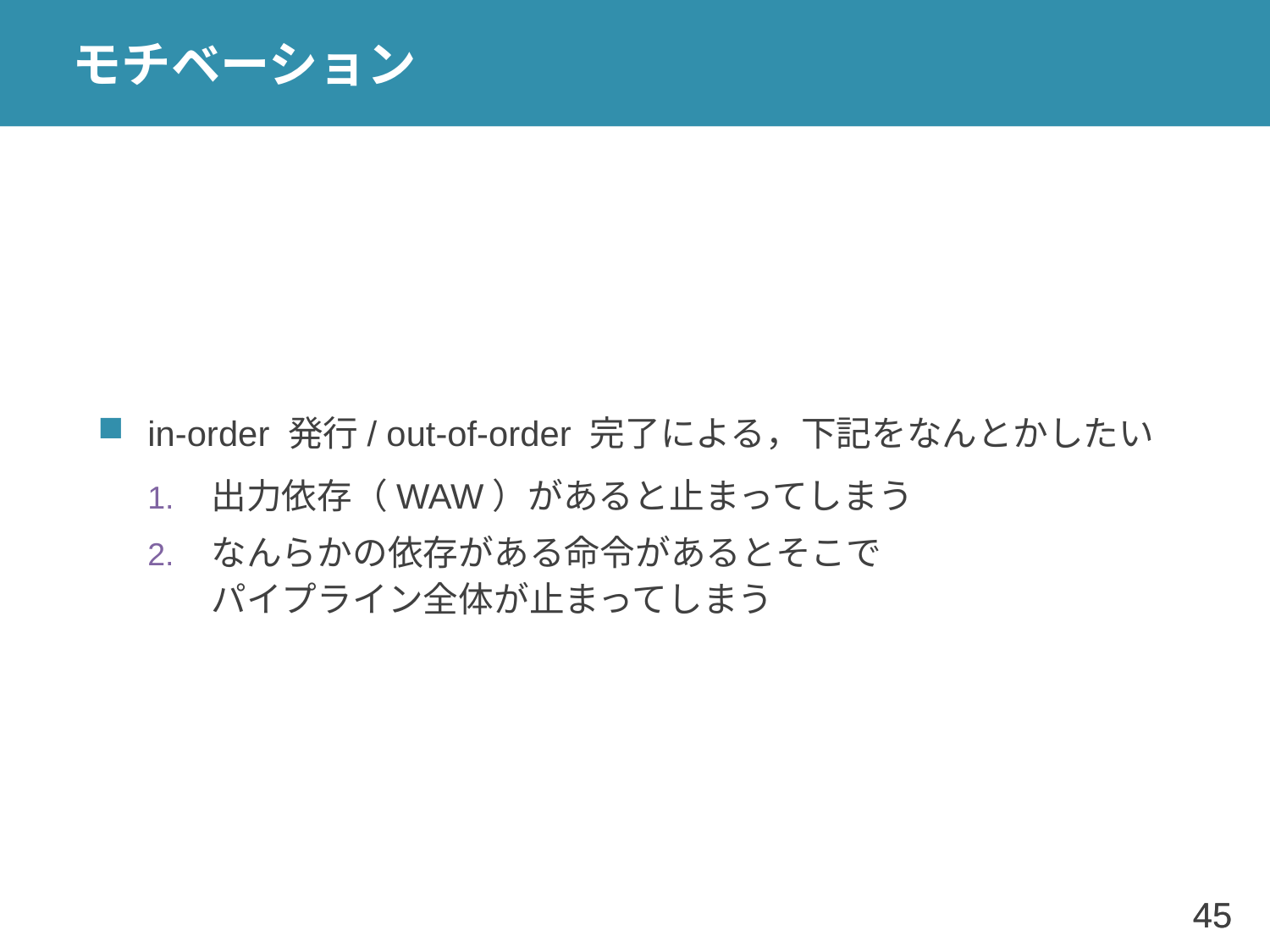

# モチベーション
in-order 発行/ out-of-order 完了による，下記をなんとかしたい
出力依存（WAW）があると止まってしまう
なんらかの依存がある命令があるとそこで
パイプライン全体が止まってしまう